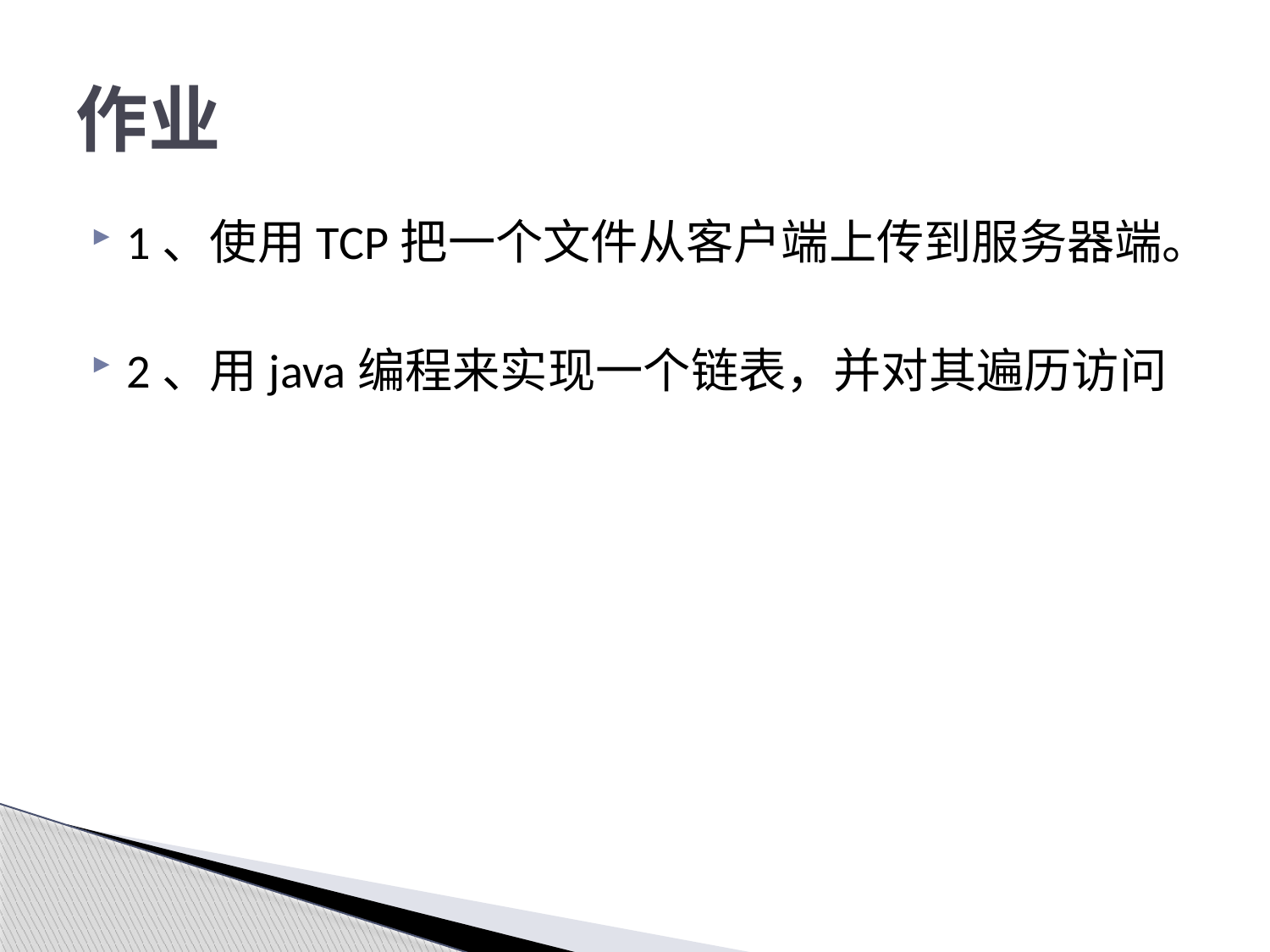

# 作业
1、使用TCP把一个文件从客户端上传到服务器端。

2、用java编程来实现一个链表，并对其遍历访问